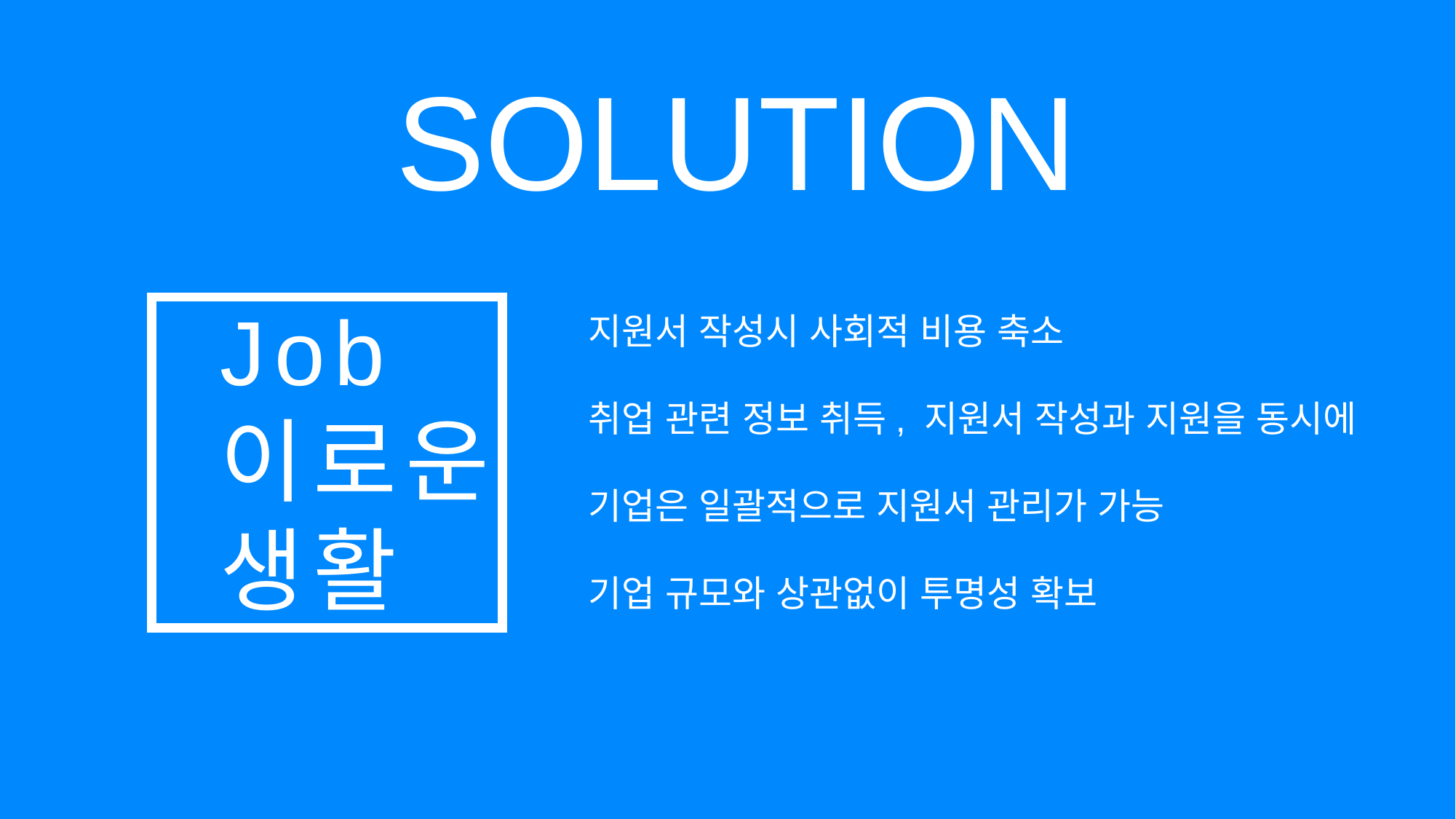

SOLUTION
Job
이로운
생활

지원서 작성시 사회적 비용 축소

취업 관련 정보 취득, 지원서 작성과 지원을 동시에

기업은 일괄적으로 지원서 관리가 가능

기업 규모와 상관없이 투명성 확보